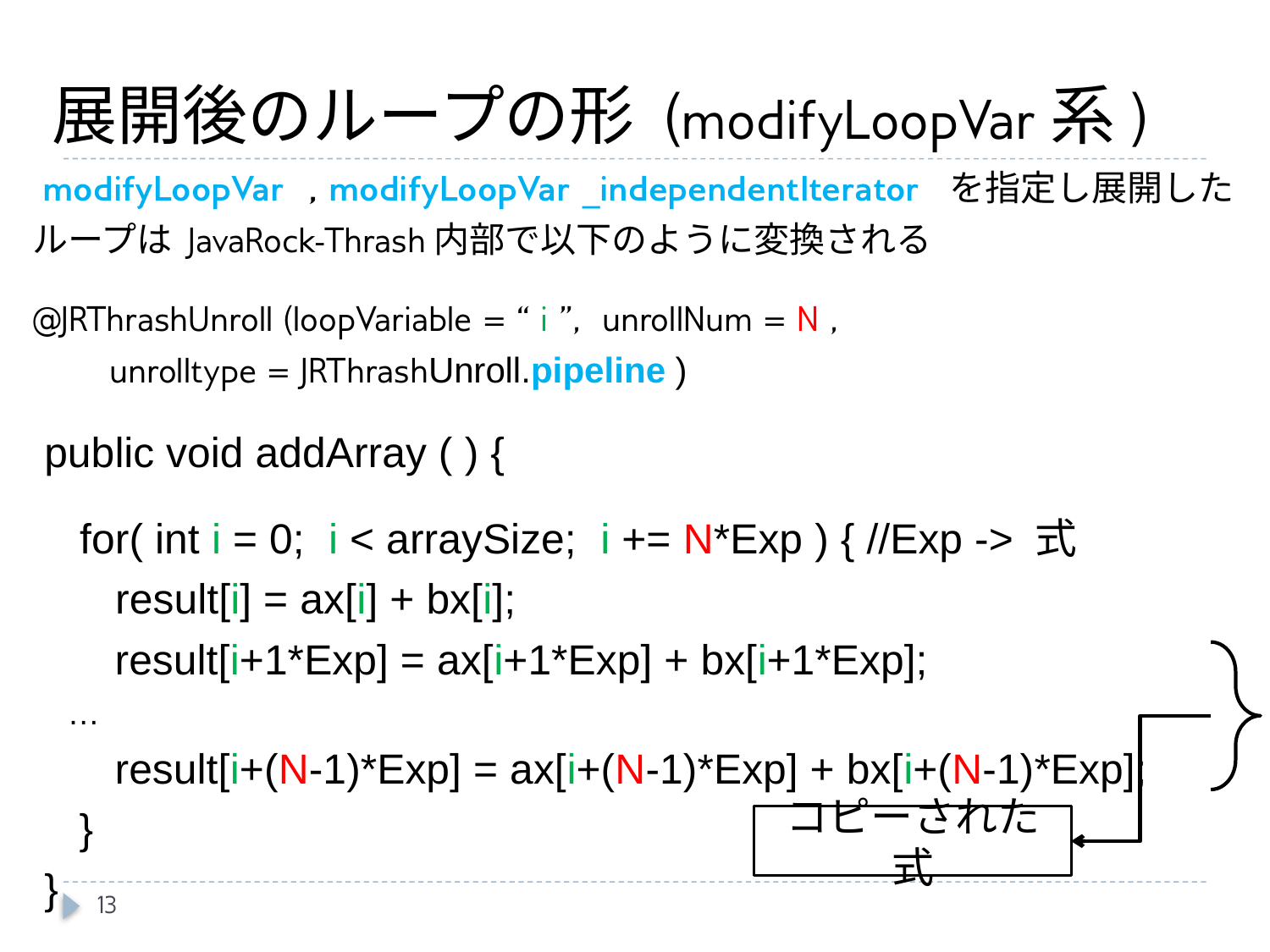

# 展開後のループの形 (modifyLoopVar系)
 modifyLoopVar  , modifyLoopVar _independentIterator  を指定し展開した
ループは JavaRock-Thrash内部で以下のように変換される

@JRThrashUnroll (loopVariable = “ i ”,  unrollNum = N ,
			    unrolltype = JRThrashUnroll.pipeline )

 public void addArray ( ) {

    for( int i = 0;  i < arraySize;  i += N*Exp ) { //Exp -> 式
       result[i] = ax[i] + bx[i];
	    result[i+1*Exp] = ax[i+1*Exp] + bx[i+1*Exp];
				…
	    result[i+(N-1)*Exp] = ax[i+(N-1)*Exp] + bx[i+(N-1)*Exp];
	 }
 }

コピーされた式
13